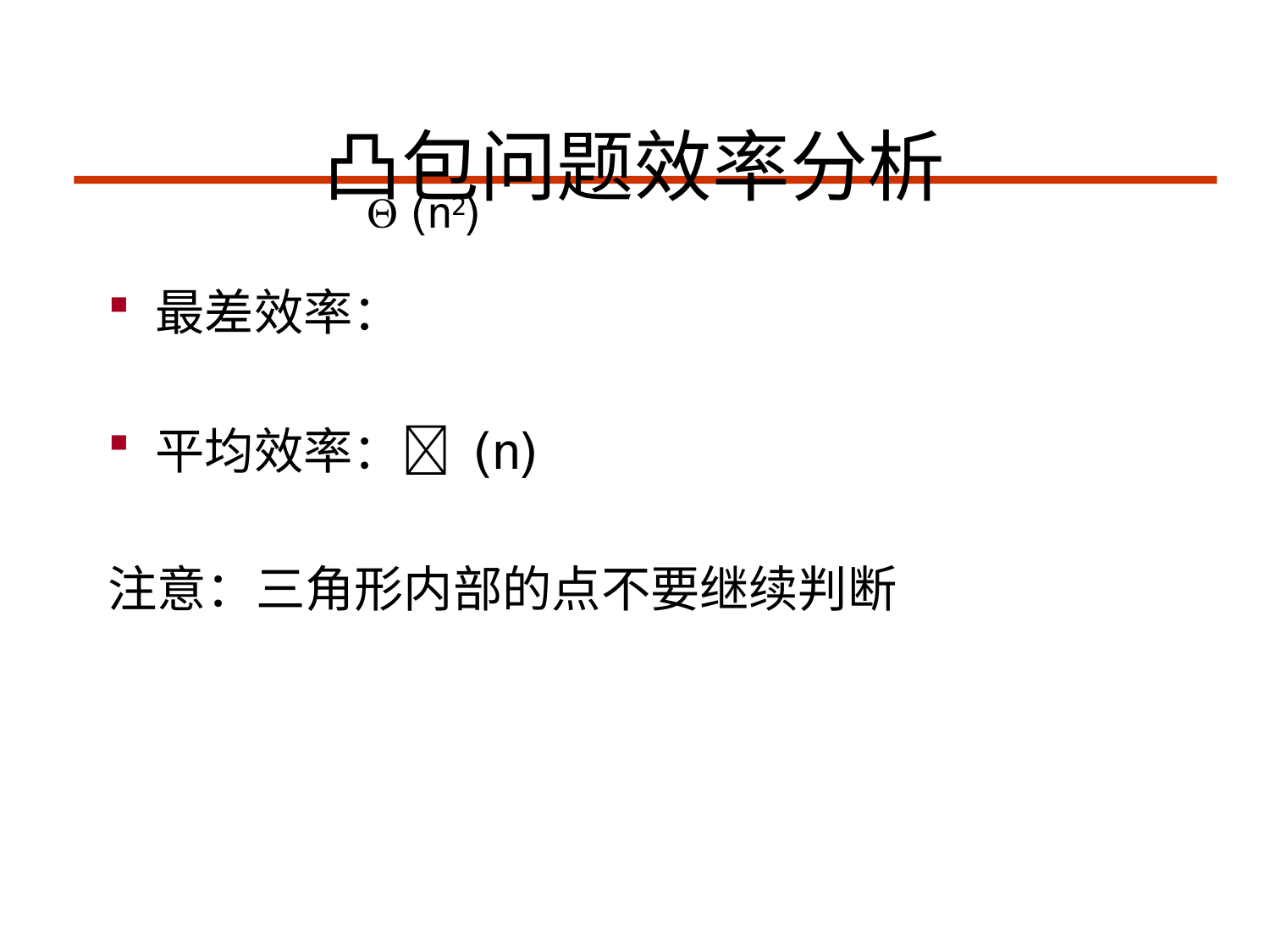

# 凸包问题效率分析
Θ (n2)
最差效率：

平均效率：Θ (n)

注意：三角形内部的点不要继续判断